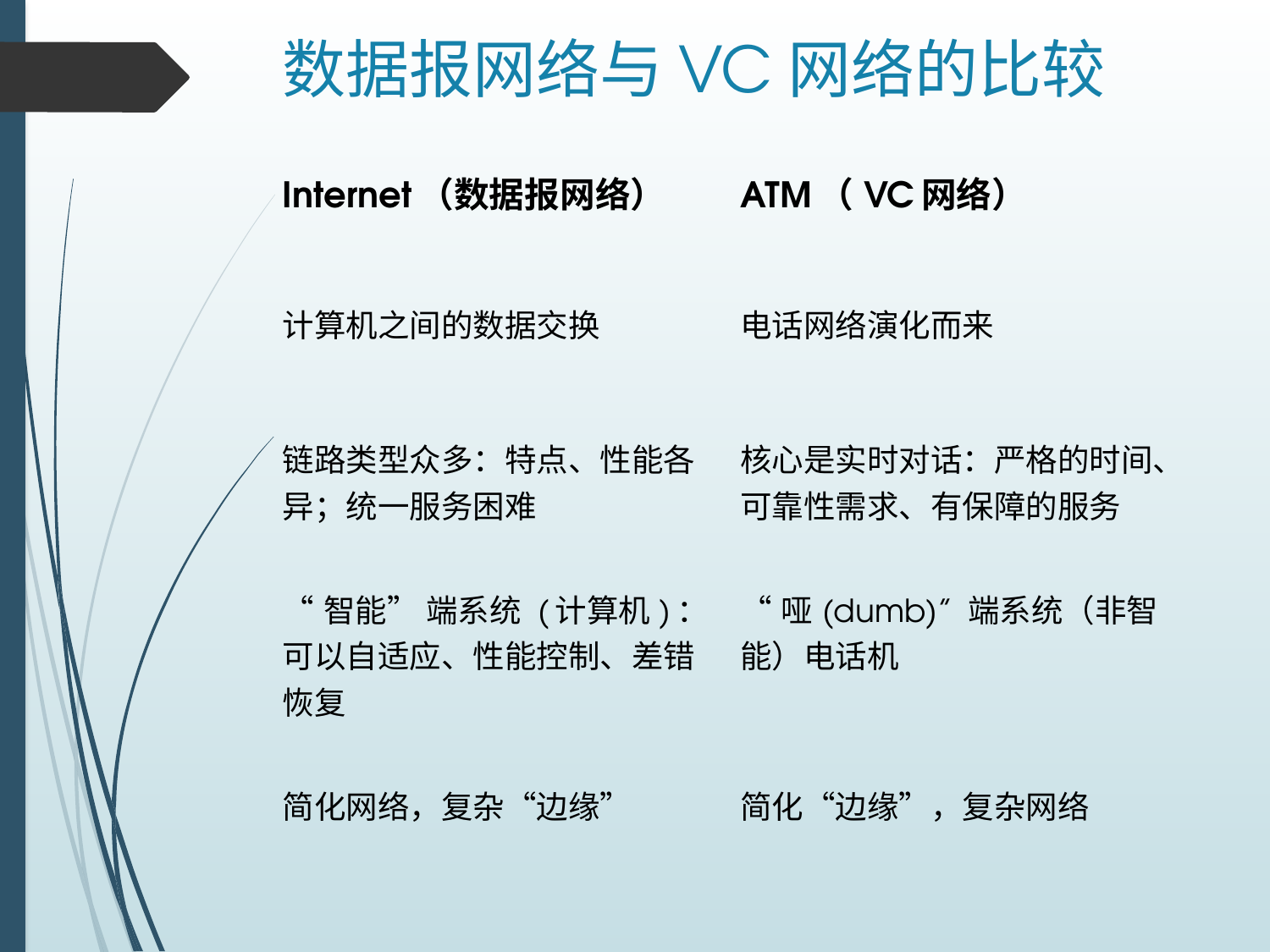

# 数据报网络与VC网络的比较
| Internet（数据报网络） | ATM（VC网络） |
| --- | --- |
| 计算机之间的数据交换 | 电话网络演化而来 |
| 链路类型众多：特点、性能各异；统一服务困难 | 核心是实时对话：严格的时间、可靠性需求、有保障的服务 |
| “智能” 端系统 (计算机)：可以自适应、性能控制、差错恢复 | “哑(dumb)” 端系统（非智能）电话机 |
| 简化网络，复杂“边缘” | 简化“边缘”，复杂网络 |